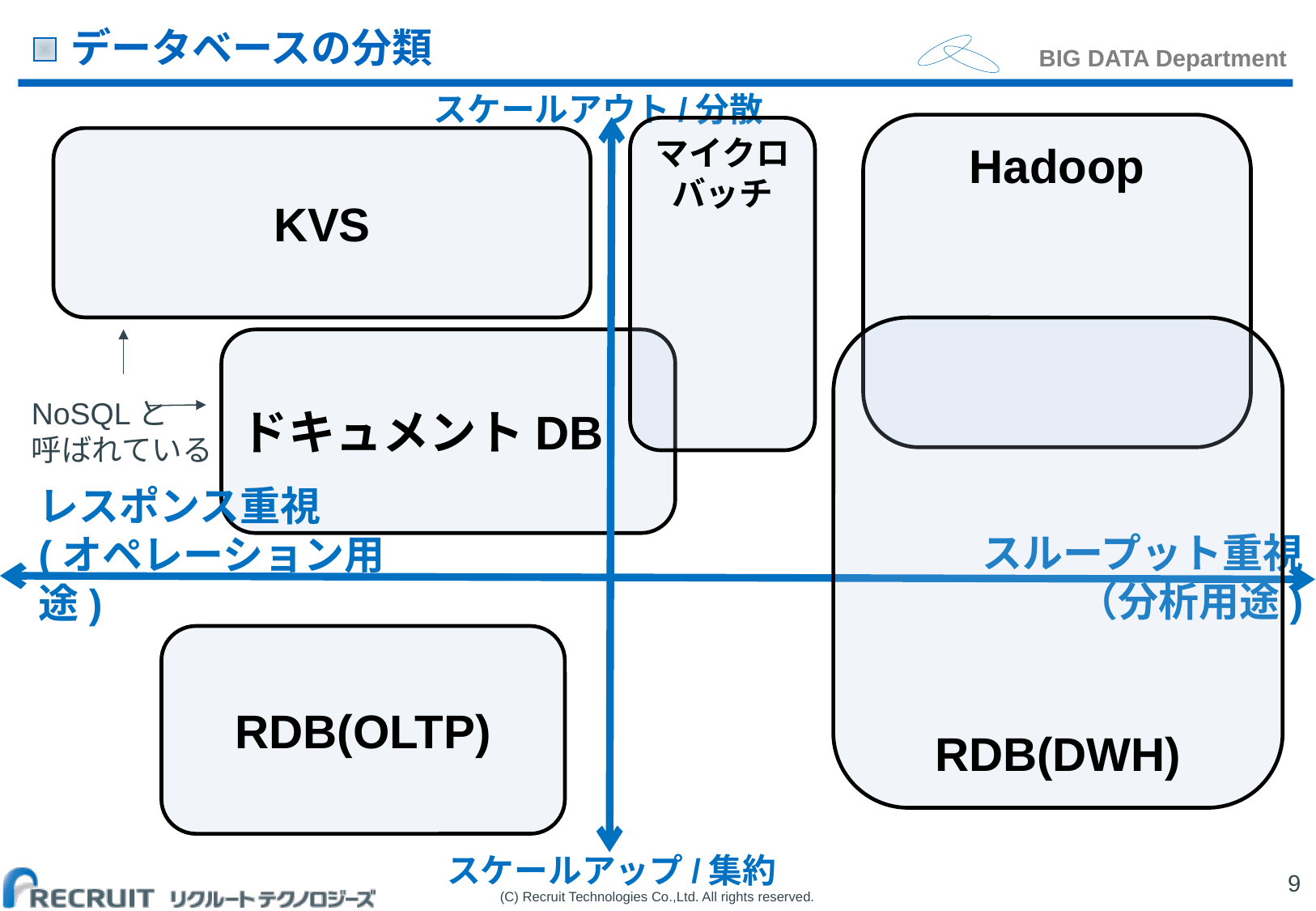

# データベースの分類
スケールアウト/分散
Hadoop
KVS
RDB(DWH)
ドキュメントDB
スループット重視
（分析用途)
レスポンス重視
(オペレーション用途)
RDB(OLTP)
スケールアップ/集約
マイクロバッチ
NoSQLと
呼ばれている
9